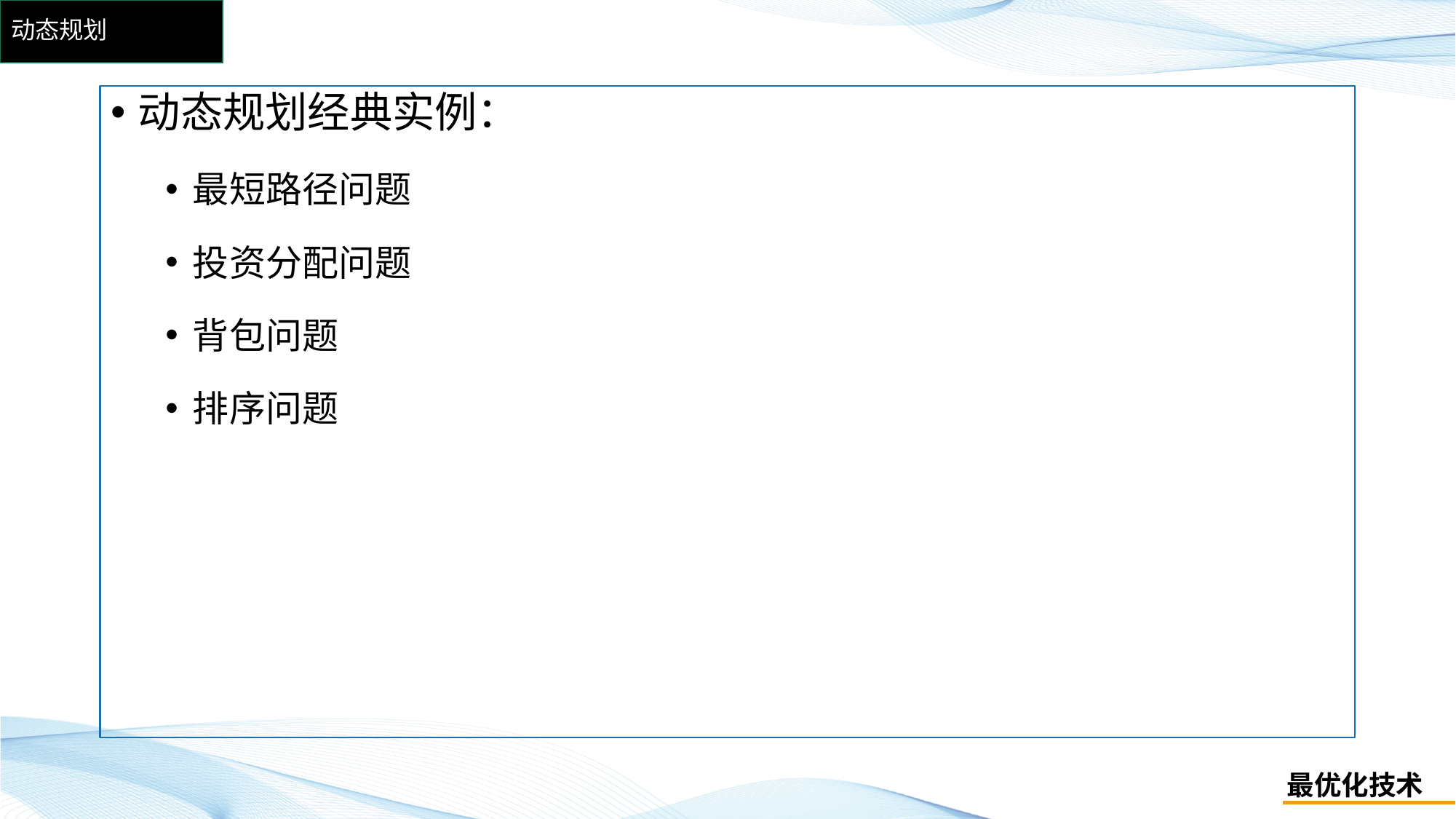

# 动态规划
动态规划经典实例：
最短路径问题
投资分配问题
背包问题
排序问题